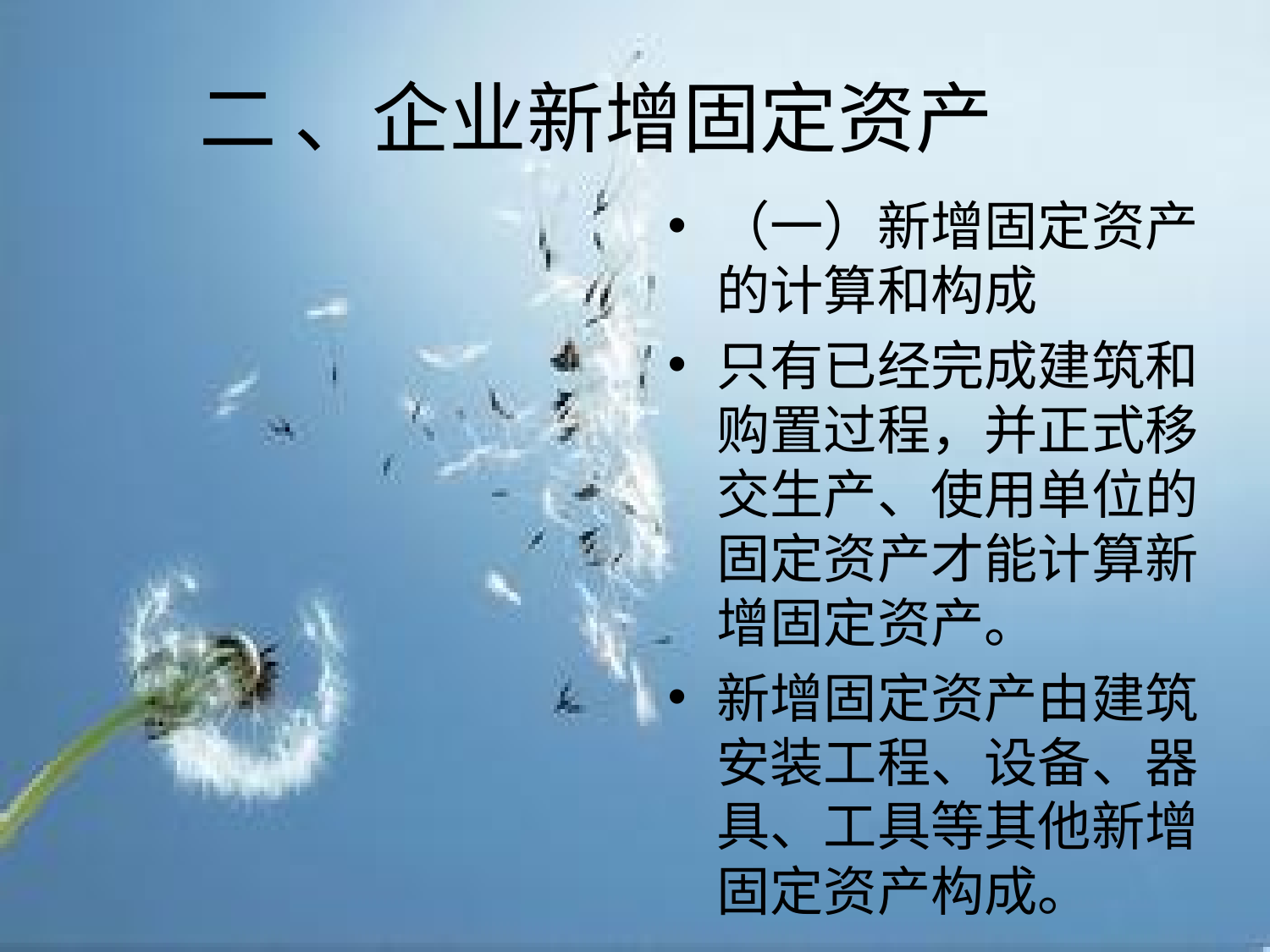

# 二 、企业新增固定资产
（一）新增固定资产的计算和构成
只有已经完成建筑和购置过程，并正式移交生产、使用单位的固定资产才能计算新增固定资产。
新增固定资产由建筑安装工程、设备、器具、工具等其他新增固定资产构成。